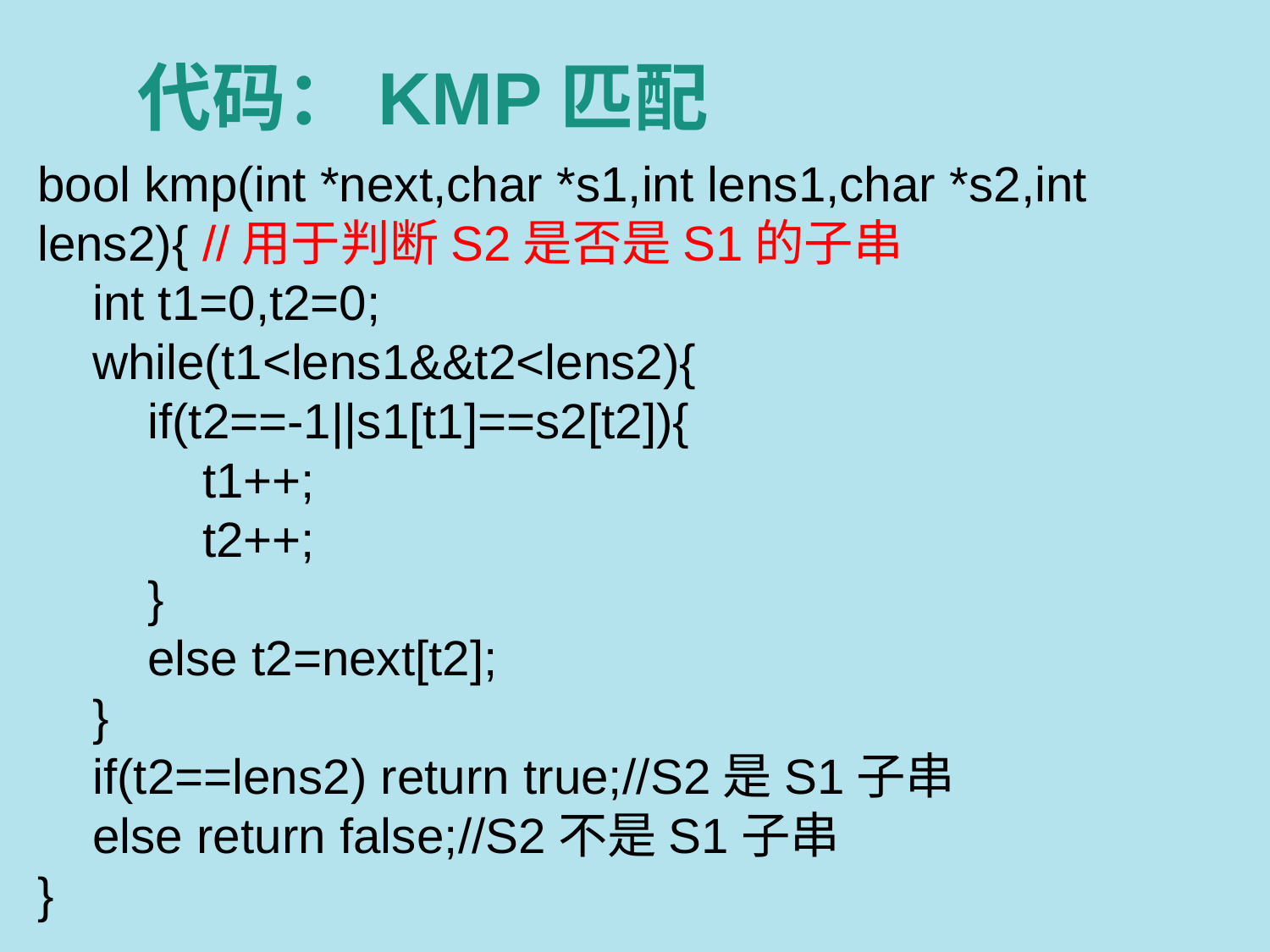

# 代码：KMP匹配
bool kmp(int *next,char *s1,int lens1,char *s2,int lens2){ //用于判断S2是否是S1的子串
    int t1=0,t2=0;
    while(t1<lens1&&t2<lens2){
        if(t2==-1||s1[t1]==s2[t2]){
            t1++;
            t2++;
        }
        else t2=next[t2];
    }
    if(t2==lens2) return true;//S2是S1子串
    else return false;//S2不是S1子串
}